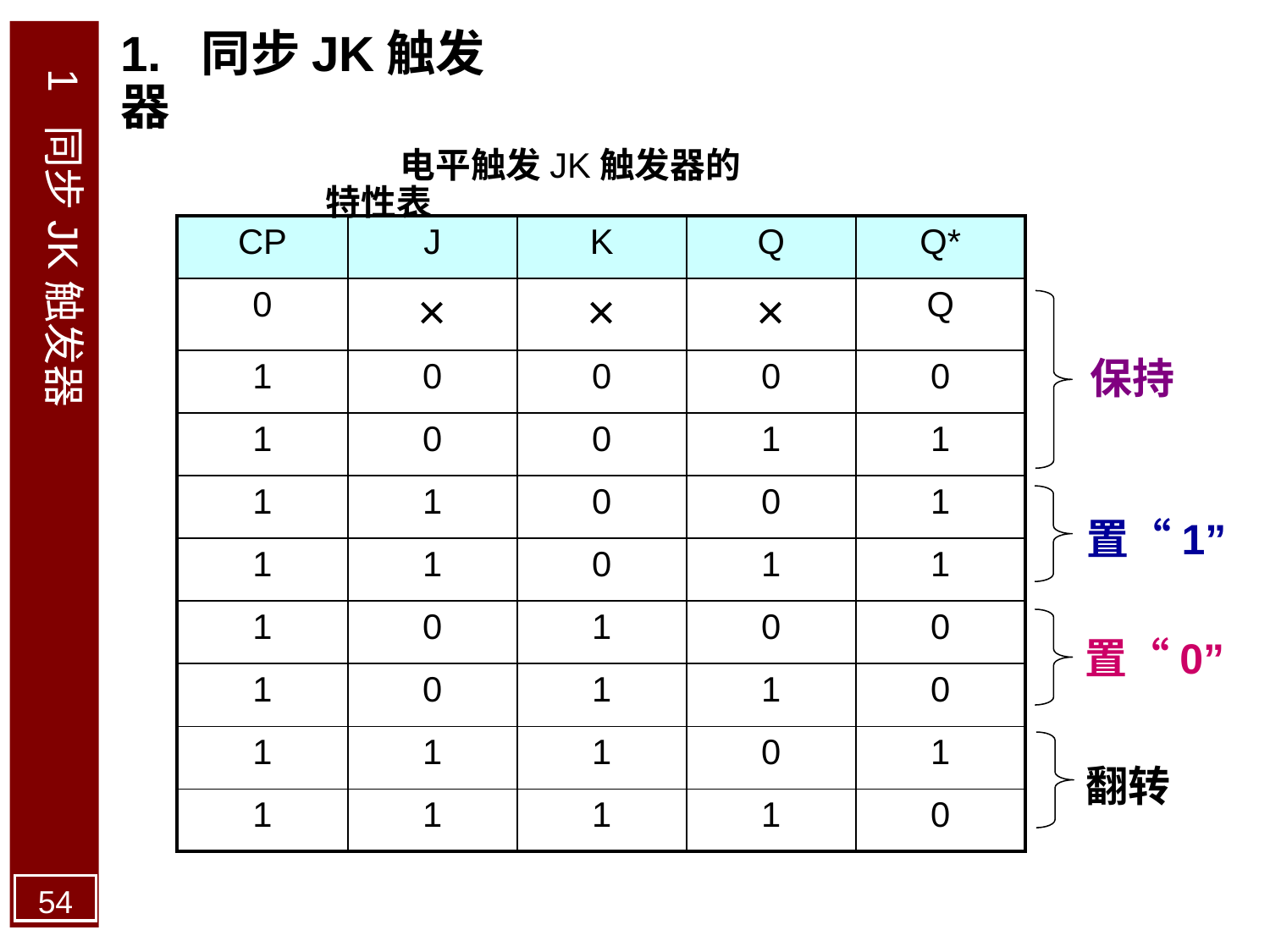

1.  同步JK触发器
1  同步JK触发器
电平触发JK触发器的特性表
| CP | J | K | Q | Q\* |
| --- | --- | --- | --- | --- |
| 0 | × | × | × | Q |
| 1 | 0 | 0 | 0 | 0 |
| 1 | 0 | 0 | 1 | 1 |
| 1 | 1 | 0 | 0 | 1 |
| 1 | 1 | 0 | 1 | 1 |
| 1 | 0 | 1 | 0 | 0 |
| 1 | 0 | 1 | 1 | 0 |
| 1 | 1 | 1 | 0 | 1 |
| 1 | 1 | 1 | 1 | 0 |

保持

置“1”

置“0”

翻转
54